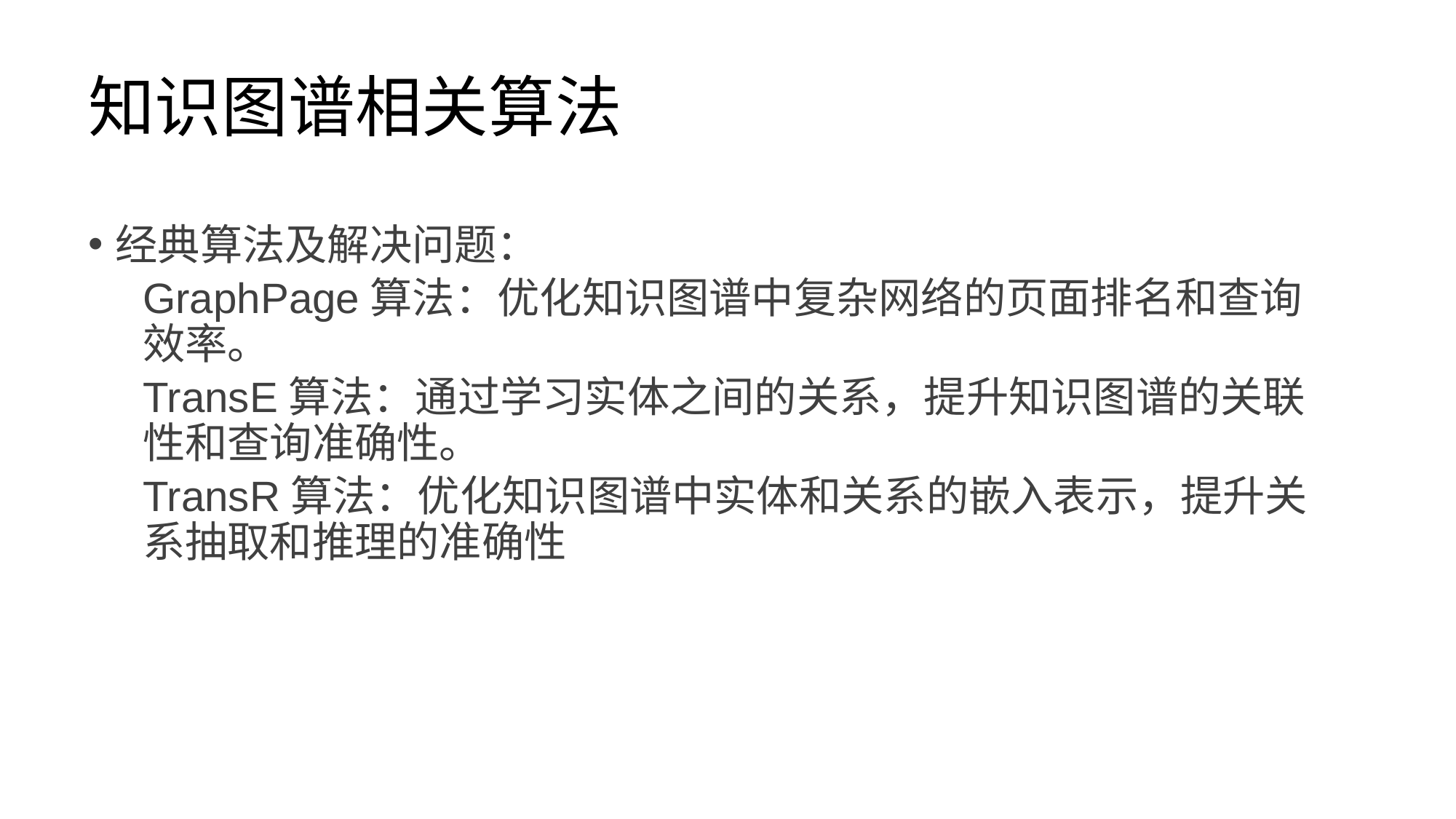

# 知识图谱相关算法
经典算法及解决问题：
GraphPage算法：优化知识图谱中复杂网络的页面排名和查询效率。
TransE算法：通过学习实体之间的关系，提升知识图谱的关联性和查询准确性。
TransR算法：优化知识图谱中实体和关系的嵌入表示，提升关系抽取和推理的准确性